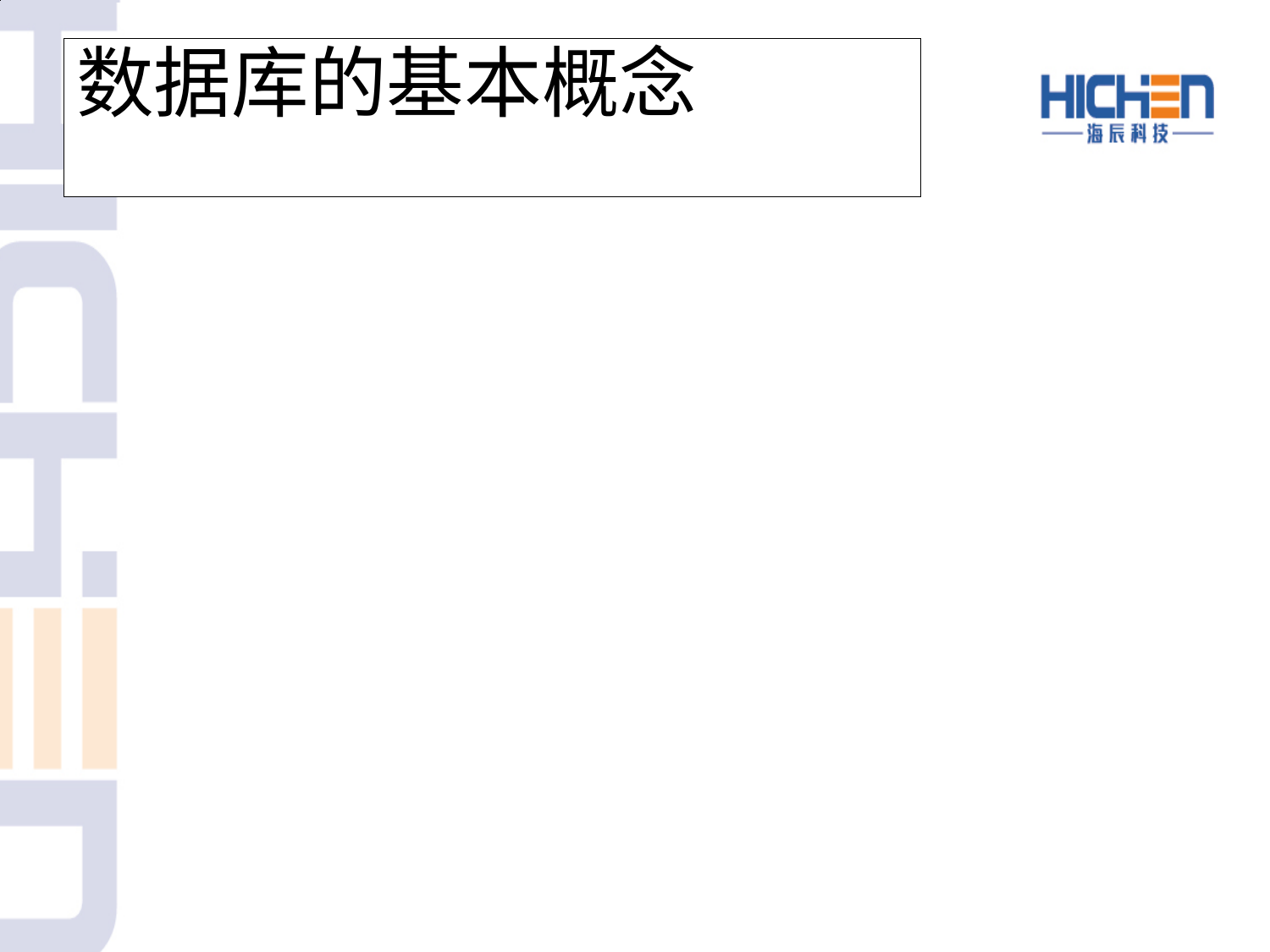

# 数据库的基本概念
解决之道：文件、数据库 (datasource)

文件也能用，文件存在的问题：
安全性
查询和对数据的管理
不利于存放海量数据（T）
文件在程序中控制不方便